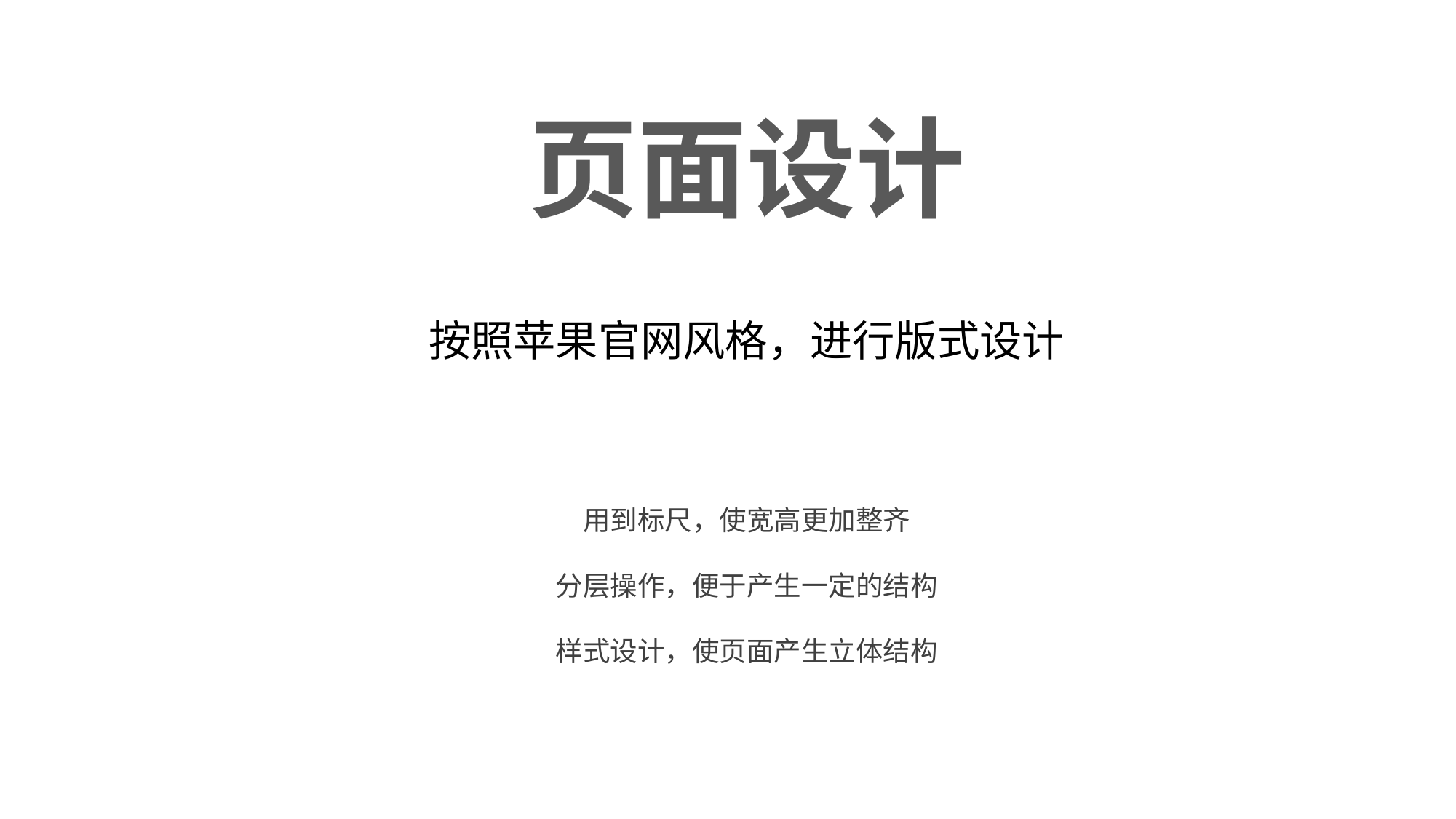

页面设计
按照苹果官网风格，进行版式设计
用到标尺，使宽高更加整齐
分层操作，便于产生一定的结构
样式设计，使页面产生立体结构